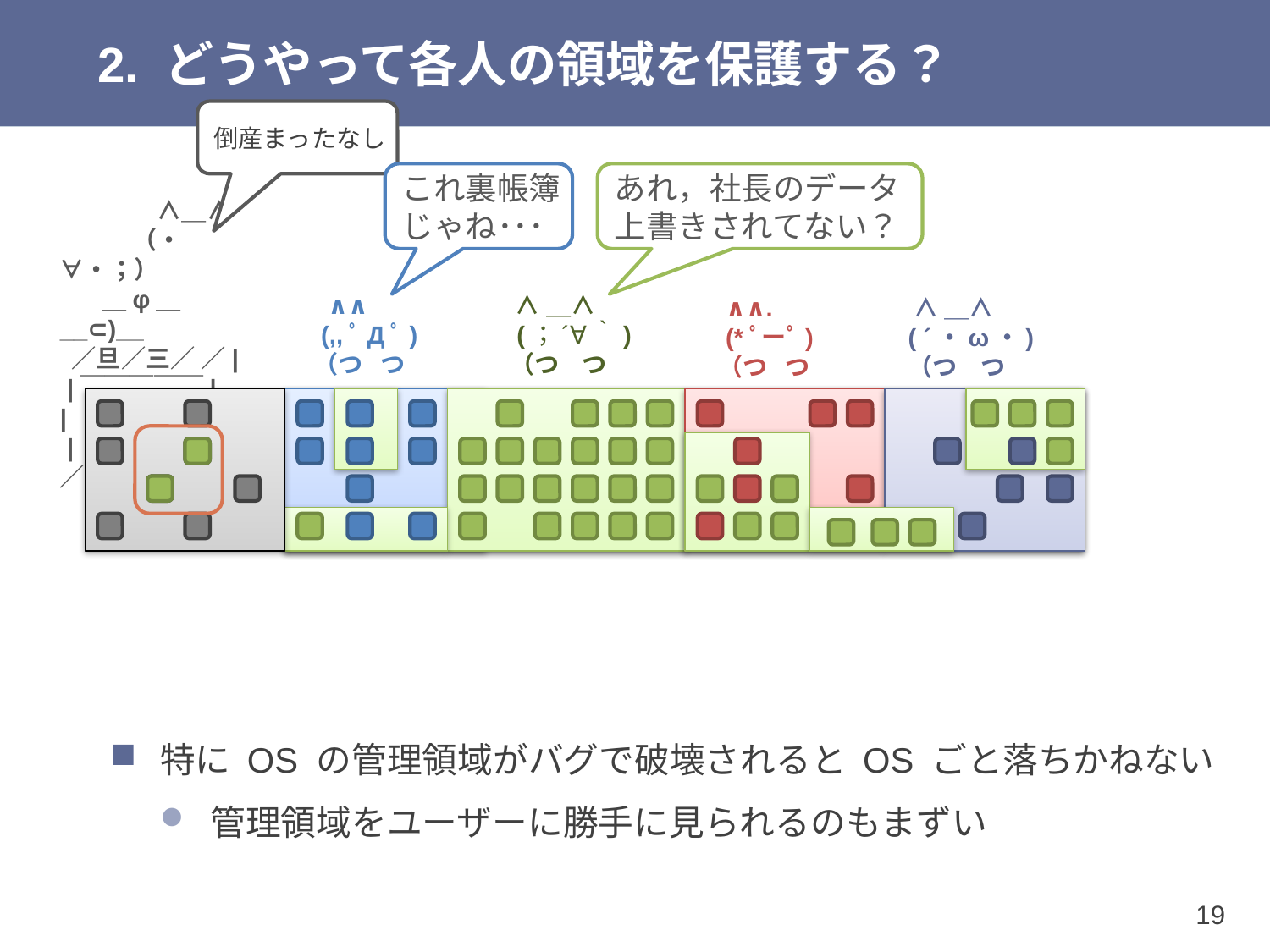

# 2. どうやって各人の領域を保護する？
倒産まったなし
これ裏帳簿
じゃね･･･
あれ，社長のデータ
上書きされてない？
 　 　 　∧＿∧
　 　   （・∀・；）
 　 ＿φ＿__⊂)__
 ／旦／三／ ／|
 |￣￣￣￣￣|.　|
 | しゃちょー  |／
  ∧∧
 (,,ﾟДﾟ)
（つ   つ
 ∧＿∧
 (；´∀｀)
（つ    つ
 ∧∧.
 (*ﾟーﾟ)
（つ   つ
 ∧＿∧
( ´・ω・)
（つ    つ

メモリ

特に OS の管理領域がバグで破壊されると OS ごと落ちかねない
管理領域をユーザーに勝手に見られるのもまずい